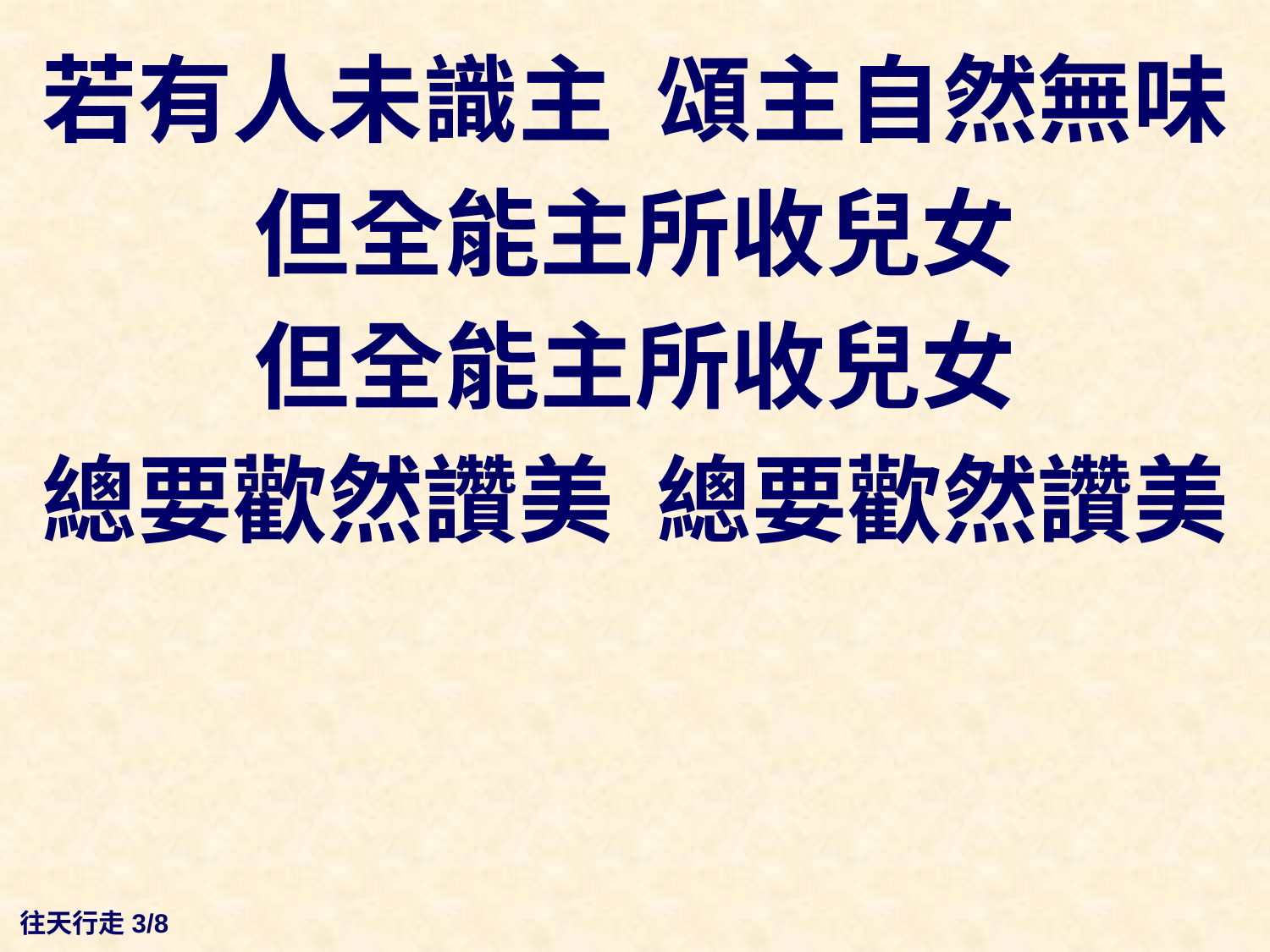

若有人未識主  頌主自然無味
但全能主所收兒女
但全能主所收兒女
總要歡然讚美  總要歡然讚美
往天行走3/8